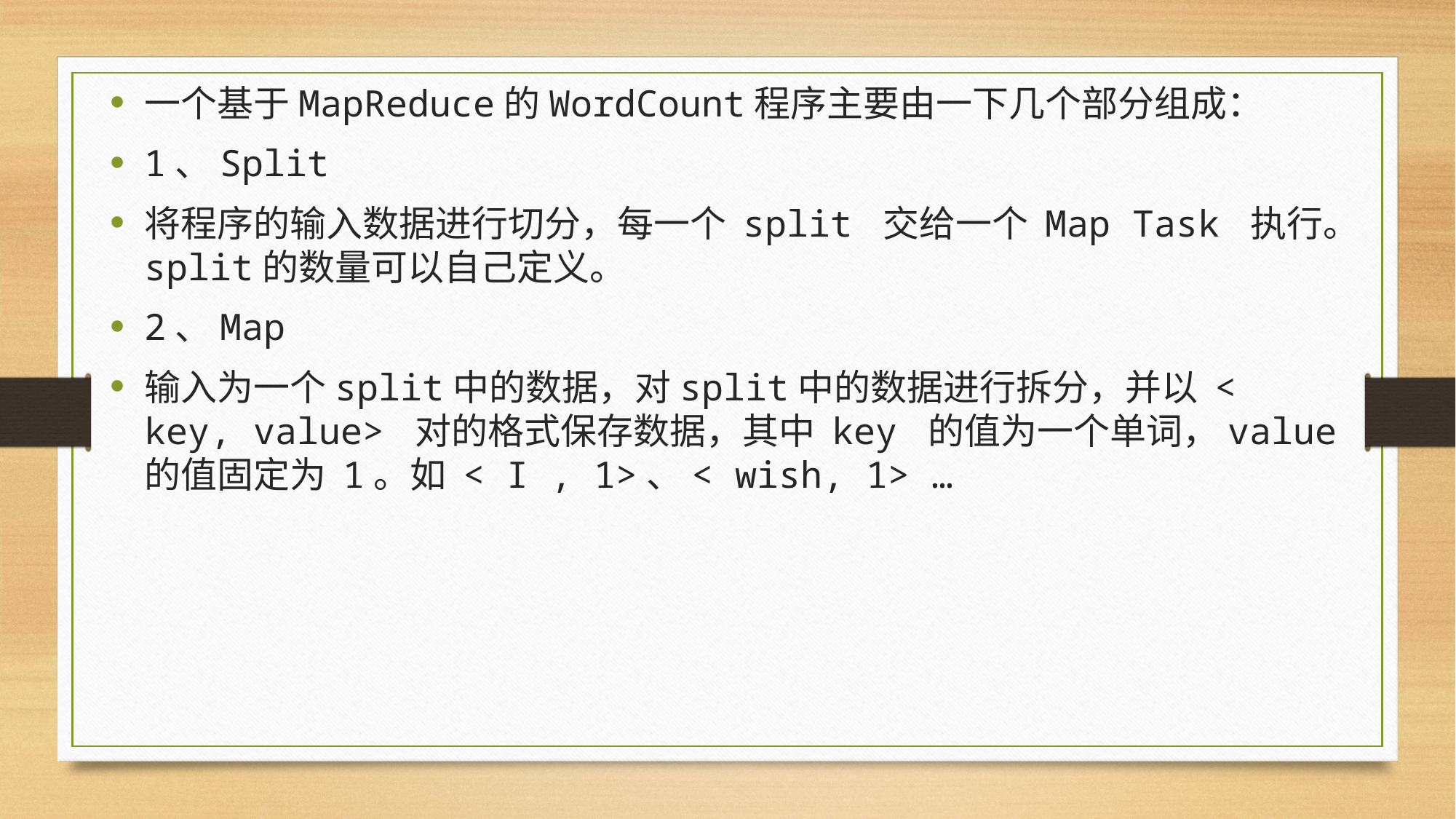

一个基于MapReduce的WordCount程序主要由一下几个部分组成：
1、Split
将程序的输入数据进行切分，每一个 split 交给一个 Map Task 执行。split的数量可以自己定义。
2、Map
输入为一个split中的数据，对split中的数据进行拆分，并以 < key, value> 对的格式保存数据，其中 key 的值为一个单词，value的值固定为 1。如 < I , 1>、< wish, 1> …